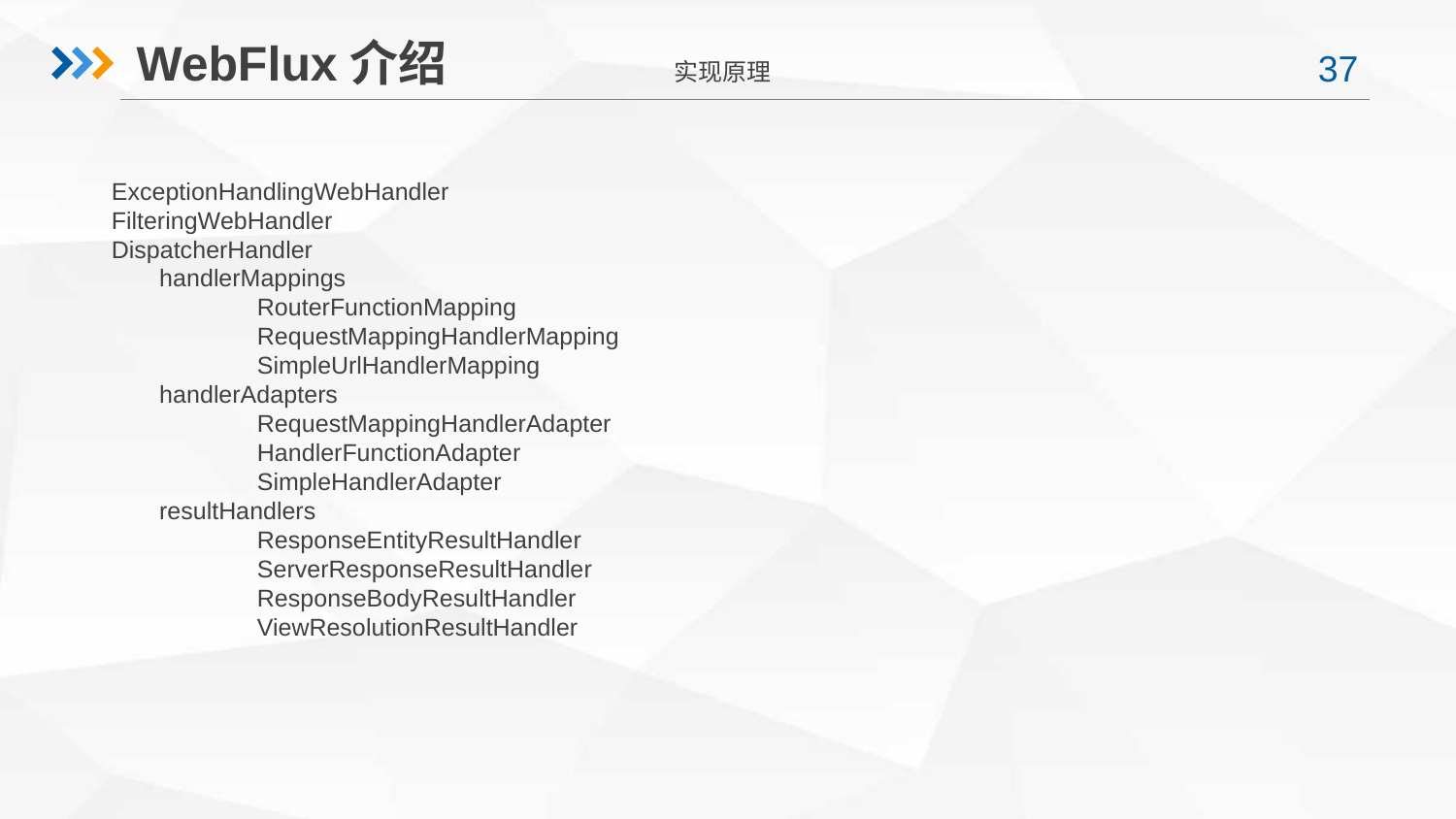

WebFlux介绍

实现原理
ExceptionHandlingWebHandler
FilteringWebHandler
DispatcherHandler
       handlerMappings
          	RouterFunctionMapping
          	RequestMappingHandlerMapping
          	SimpleUrlHandlerMapping
       handlerAdapters
          	RequestMappingHandlerAdapter
          	HandlerFunctionAdapter
          	SimpleHandlerAdapter
       resultHandlers
          	ResponseEntityResultHandler
          	ServerResponseResultHandler
          	ResponseBodyResultHandler
          	ViewResolutionResultHandler